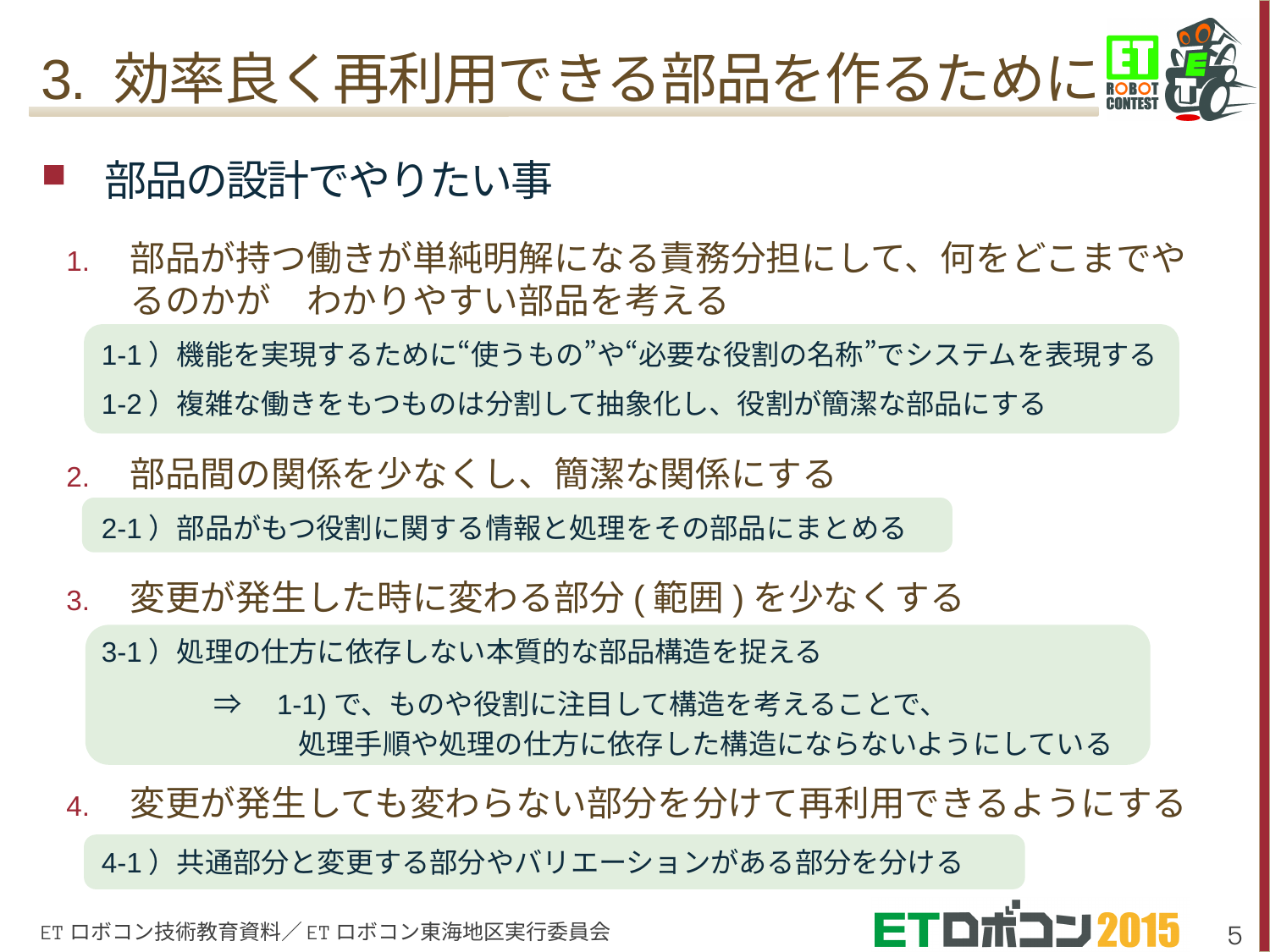

# 3. 効率良く再利用できる部品を作るために
部品の設計でやりたい事
部品が持つ働きが単純明解になる責務分担にして、何をどこまでやるのかが　わかりやすい部品を考える
1-1）機能を実現するために“使うもの”や“必要な役割の名称”でシステムを表現する
1-2）複雑な働きをもつものは分割して抽象化し、役割が簡潔な部品にする
部品間の関係を少なくし、簡潔な関係にする
2-1）部品がもつ役割に関する情報と処理をその部品にまとめる
変更が発生した時に変わる部分(範囲)を少なくする
3-1）処理の仕方に依存しない本質的な部品構造を捉える
　　　　⇒　1-1)で、ものや役割に注目して構造を考えることで、
　　　　　　　処理手順や処理の仕方に依存した構造にならないようにしている
変更が発生しても変わらない部分を分けて再利用できるようにする
4-1）共通部分と変更する部分やバリエーションがある部分を分ける

ETロボコン技術教育資料／ETロボコン東海地区実行委員会
5